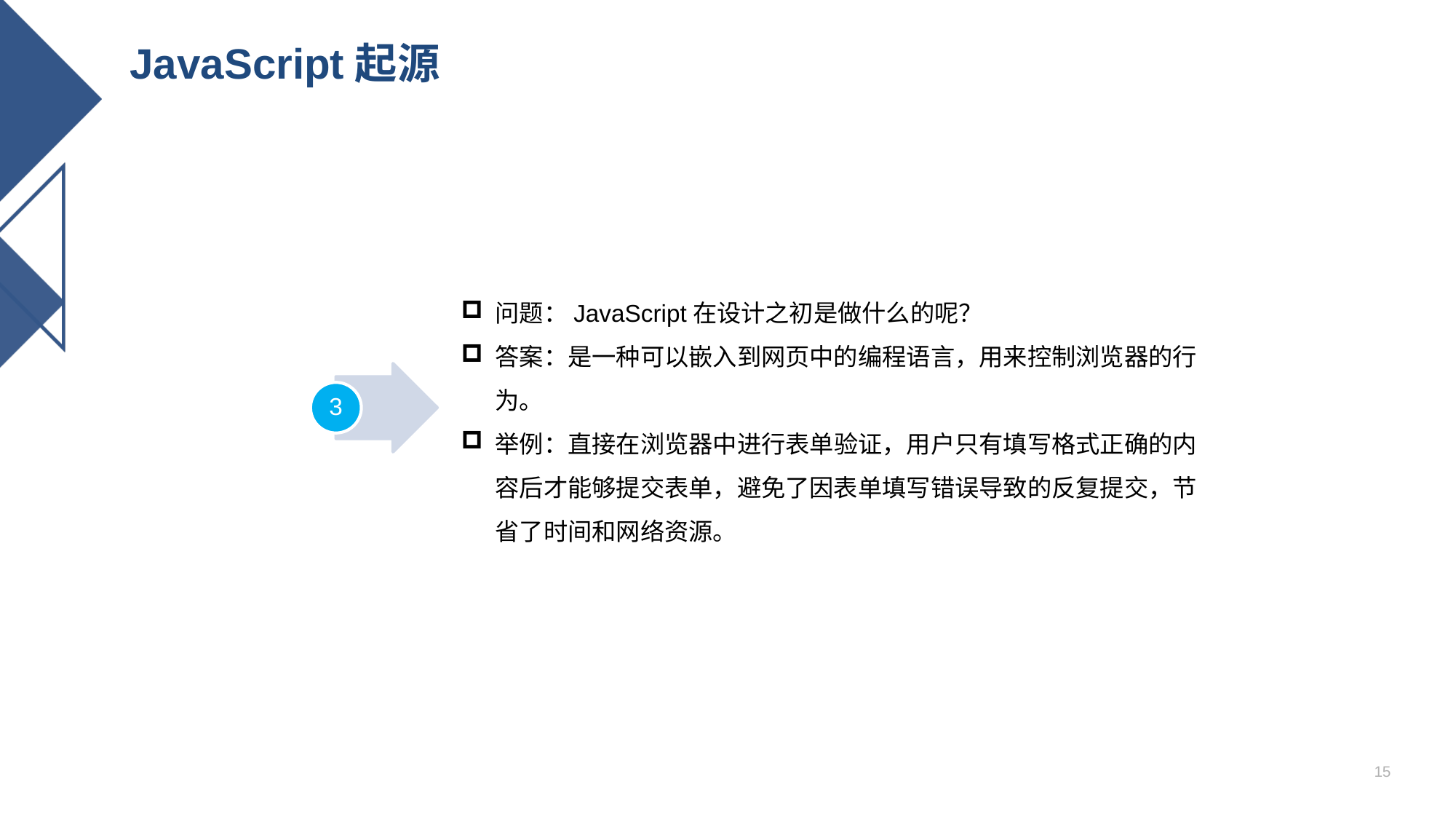

# JavaScript起源
问题：JavaScript在设计之初是做什么的呢？
答案：是一种可以嵌入到网页中的编程语言，用来控制浏览器的行为。
举例：直接在浏览器中进行表单验证，用户只有填写格式正确的内容后才能够提交表单，避免了因表单填写错误导致的反复提交，节省了时间和网络资源。

3
15